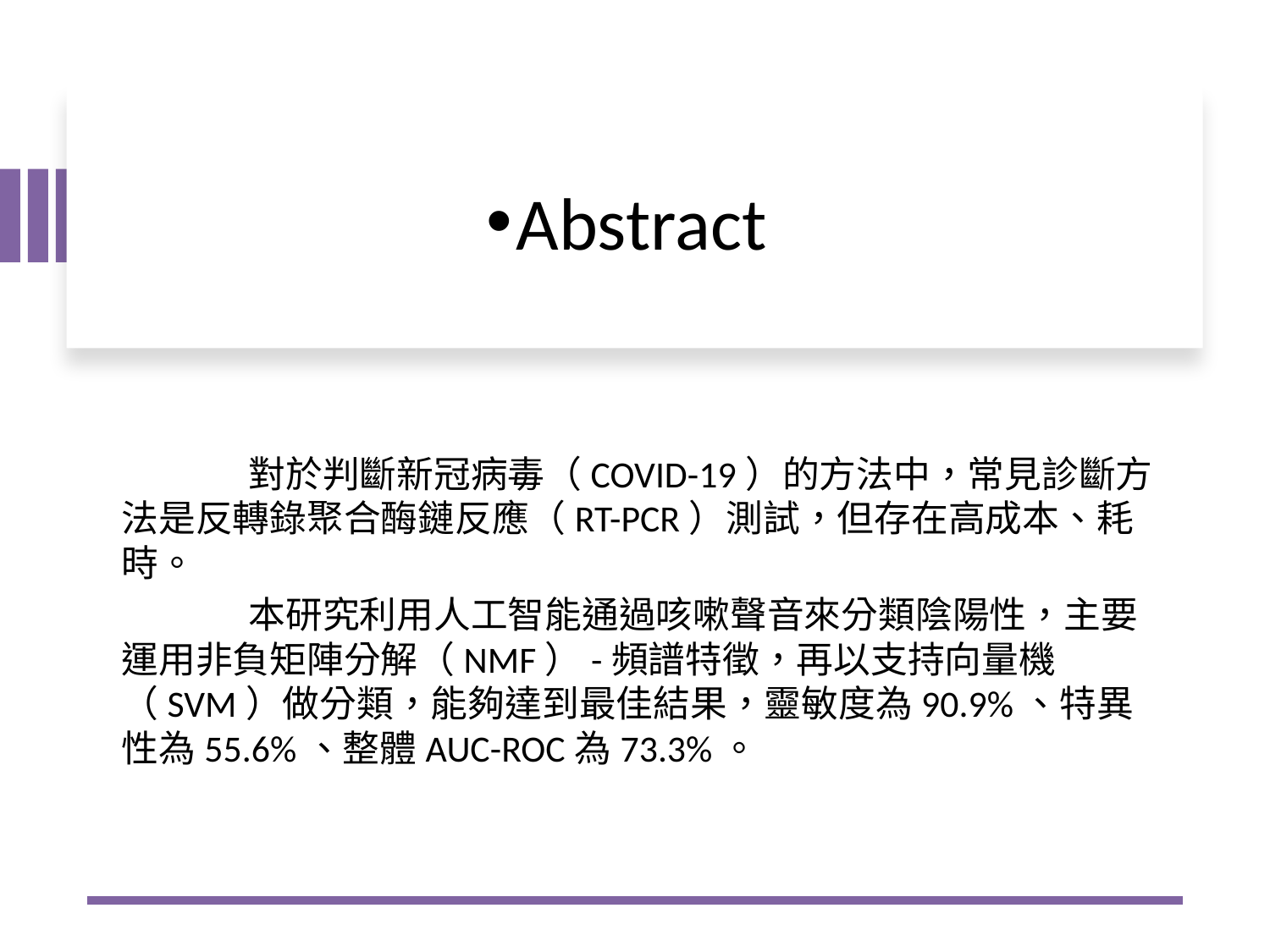

# Abstract

	對於判斷新冠病毒（COVID-19）的方法中，常見診斷方法是反轉錄聚合酶鏈反應（RT-PCR）測試，但存在高成本、耗時。
	本研究利用人工智能通過咳嗽聲音來分類陰陽性，主要運用非負矩陣分解（NMF）-頻譜特徵，再以支持向量機（SVM）做分類，能夠達到最佳結果，靈敏度為90.9%、特異性為55.6%、整體AUC-ROC為73.3%。

3